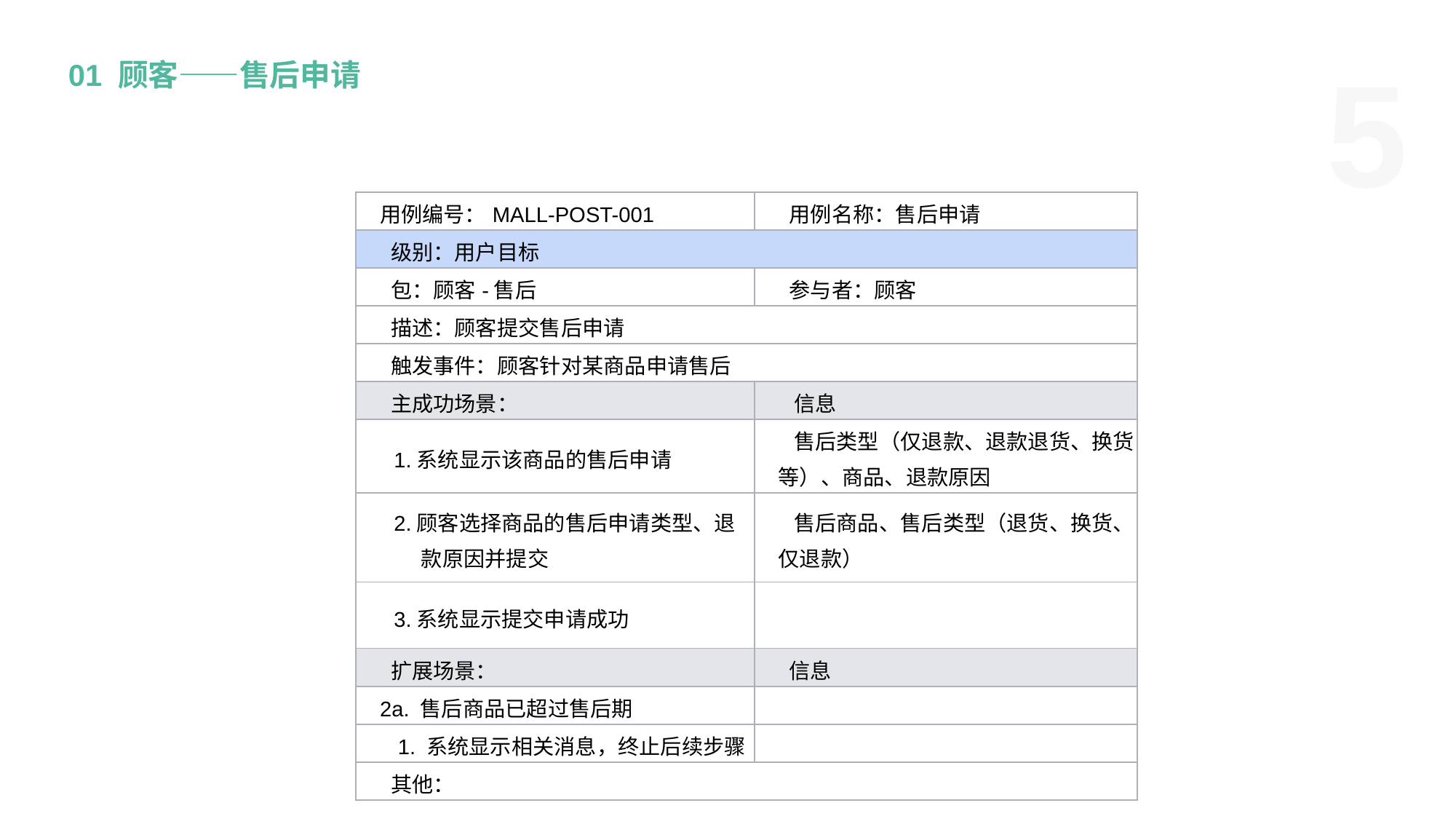

01 顾客——售后申请
| 用例编号：MALL-POST-001 | 用例名称：售后申请 |
| --- | --- |
| 级别：用户目标 |  |
| 包：顾客-售后 | 参与者：顾客 |
| 描述：顾客提交售后申请 |  |
| 触发事件：顾客针对某商品申请售后 |  |
| 主成功场景： | 信息 |
| 1.系统显示该商品的售后申请 | 售后类型（仅退款、退款退货、换货等）、商品、退款原因 |
| 2.顾客选择商品的售后申请类型、退款原因并提交 | 售后商品、售后类型（退货、换货、仅退款） |
| 3.系统显示提交申请成功 |  |
| 扩展场景： | 信息 |
| 2a. 售后商品已超过售后期 |  |
| 1. 系统显示相关消息，终止后续步骤 |  |
| 其他： |  |